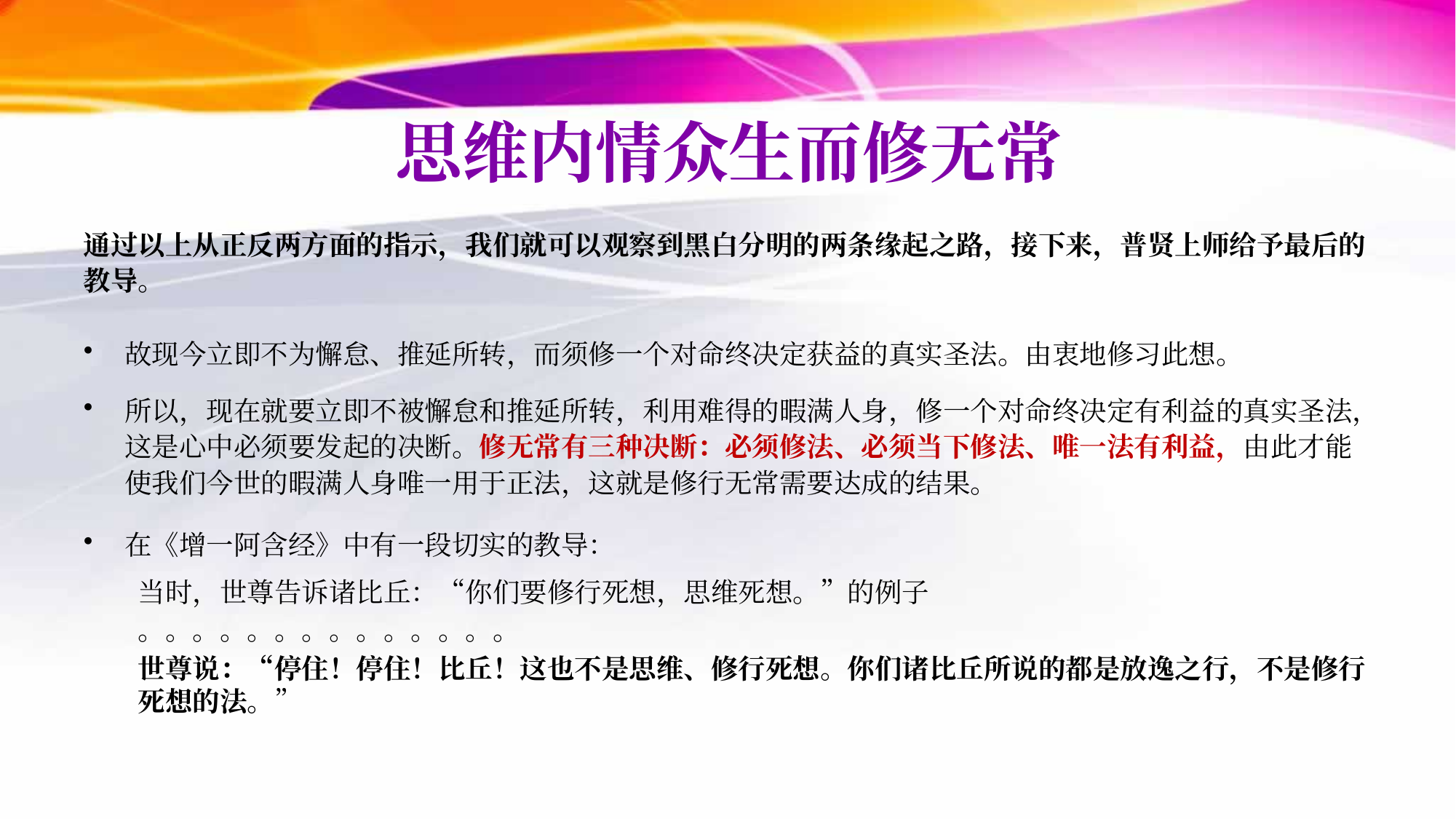

# 思维内情众生而修无常
通过以上从正反两方面的指示，我们就可以观察到黑白分明的两条缘起之路，接下来，普贤上师给予最后的教导。

故现今立即不为懈怠、推延所转，而须修一个对命终决定获益的真实圣法。由衷地修习此想。

所以，现在就要立即不被懈怠和推延所转，利用难得的暇满人身，修一个对命终决定有利益的真实圣法，这是心中必须要发起的决断。修无常有三种决断：必须修法、必须当下修法、唯一法有利益，由此才能使我们今世的暇满人身唯一用于正法，这就是修行无常需要达成的结果。

在《增一阿含经》中有一段切实的教导：

当时，世尊告诉诸比丘：“你们要修行死想，思维死想。”的例子
。。。。。。。。。。。。。。
世尊说：“停住！停住！比丘！这也不是思维、修行死想。你们诸比丘所说的都是放逸之行，不是修行死想的法。”